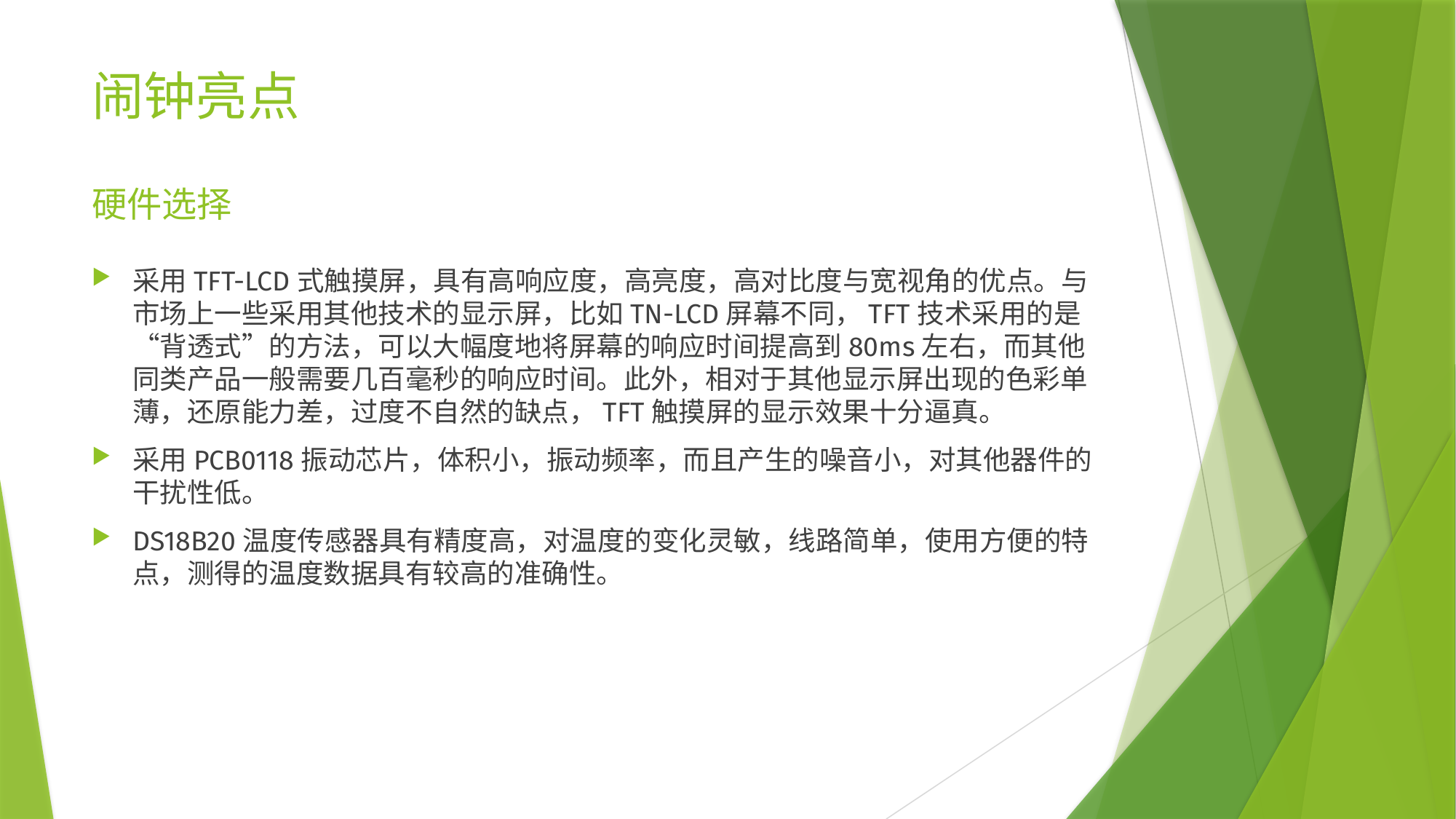

# 闹钟亮点 硬件选择
采用TFT-LCD式触摸屏，具有高响应度，高亮度，高对比度与宽视角的优点。与市场上一些采用其他技术的显示屏，比如TN-LCD屏幕不同，TFT技术采用的是“背透式”的方法，可以大幅度地将屏幕的响应时间提高到80ms左右，而其他同类产品一般需要几百毫秒的响应时间。此外，相对于其他显示屏出现的色彩单薄，还原能力差，过度不自然的缺点，TFT触摸屏的显示效果十分逼真。
采用PCB0118振动芯片，体积小，振动频率，而且产生的噪音小，对其他器件的干扰性低。
DS18B20温度传感器具有精度高，对温度的变化灵敏，线路简单，使用方便的特点，测得的温度数据具有较高的准确性。